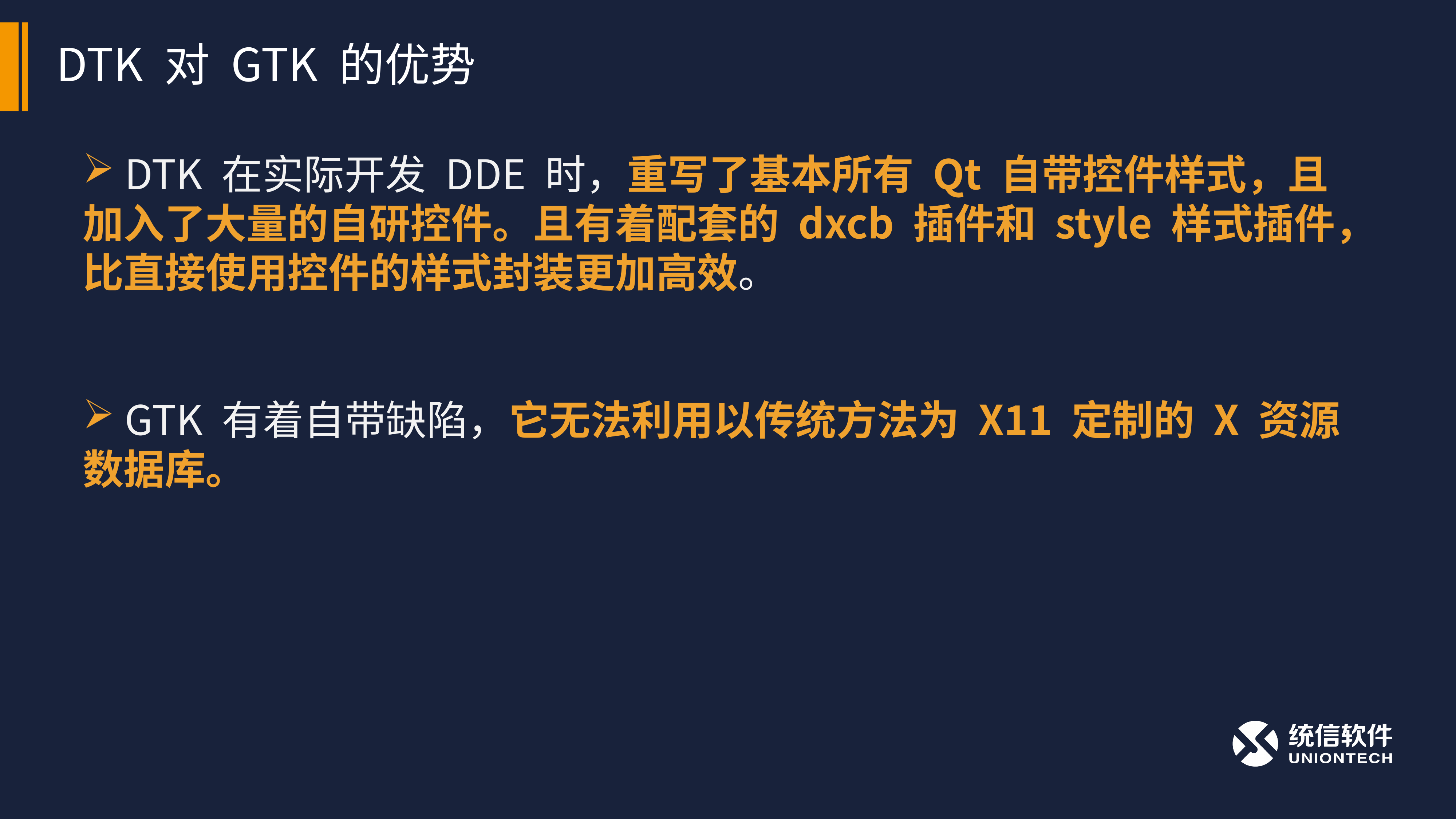

# DTK 对 GTK 的优势
 DTK 在实际开发 DDE 时，重写了基本所有 Qt 自带控件样式，且加入了大量的自研控件。且有着配套的 dxcb 插件和 style 样式插件，比直接使用控件的样式封装更加高效。

 GTK 有着自带缺陷，它无法利用以传统方法为 X11 定制的 X 资源数据库。